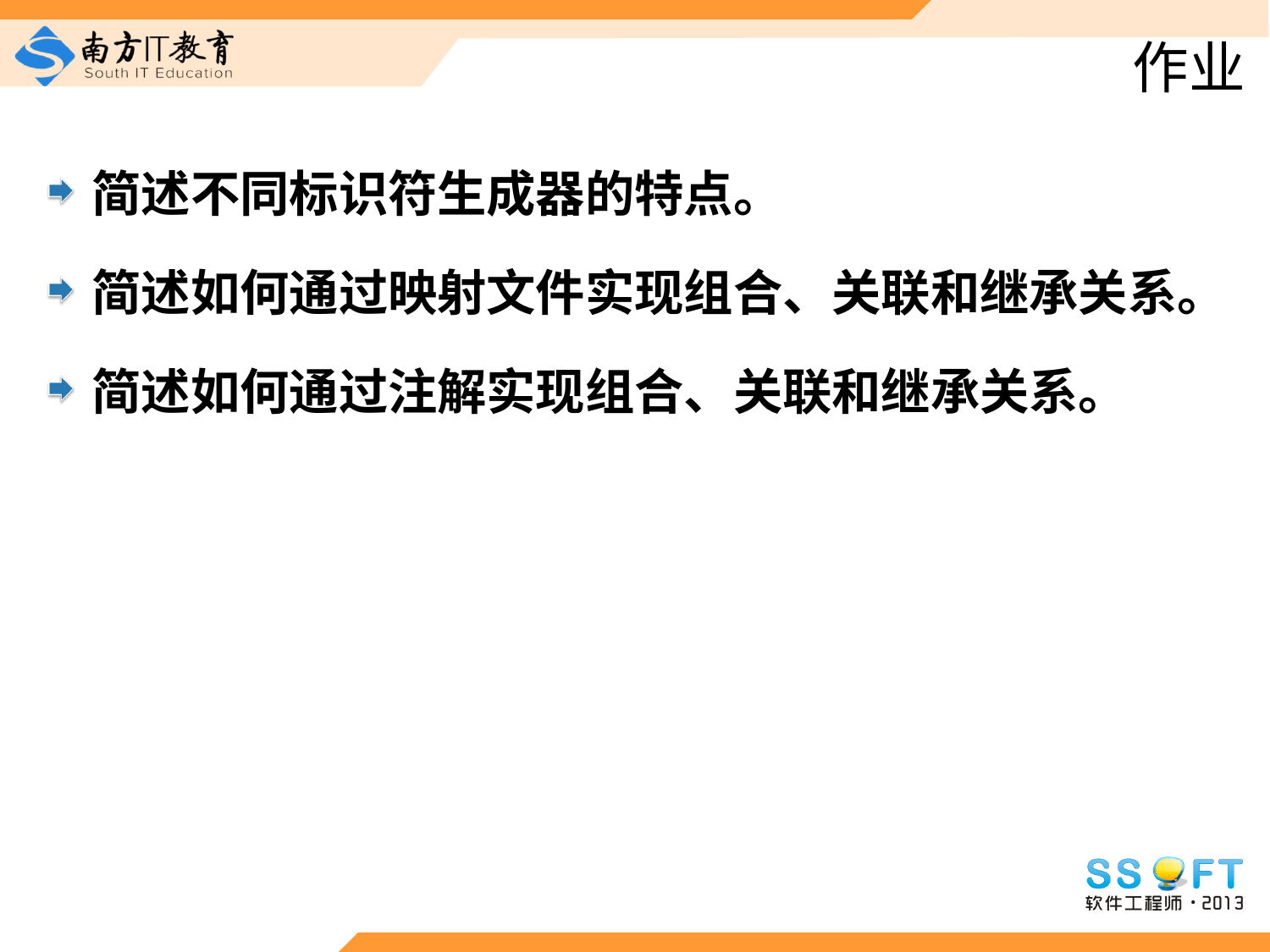

# 作业
简述不同标识符生成器的特点。
简述如何通过映射文件实现组合、关联和继承关系。
简述如何通过注解实现组合、关联和继承关系。